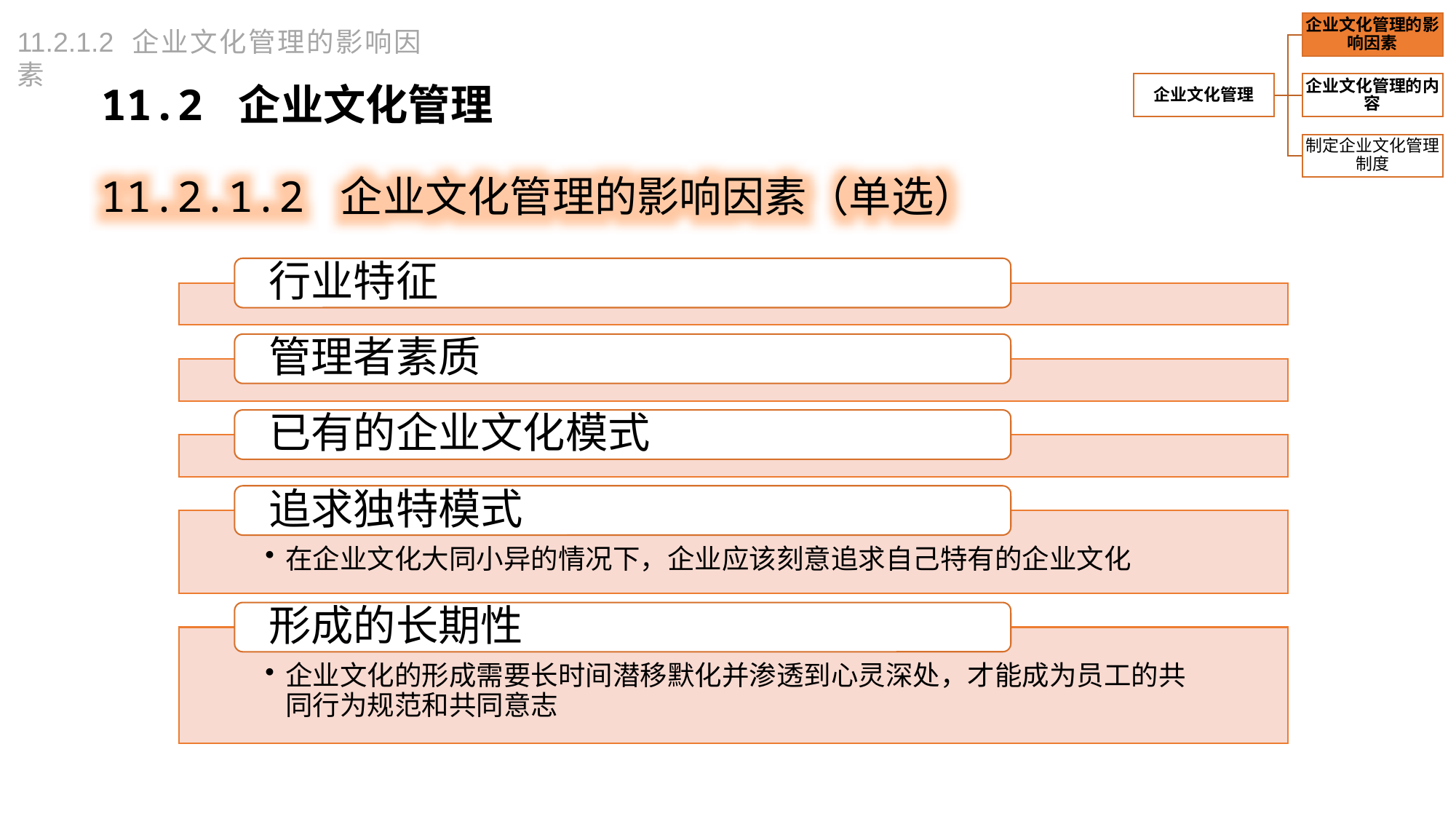

企业文化管理
企业文化管理的影响因素
企业文化管理的内容
制定企业文化管理制度
11.2.1.2 企业文化管理的影响因素
11.2 企业文化管理
11.2.1.2 企业文化管理的影响因素（单选）
行业特征
管理者素质
已有的企业文化模式
在企业文化大同小异的情况下，企业应该刻意追求自己特有的企业文化
追求独特模式
企业文化的形成需要长时间潜移默化并渗透到心灵深处，才能成为员工的共同行为规范和共同意志
形成的长期性